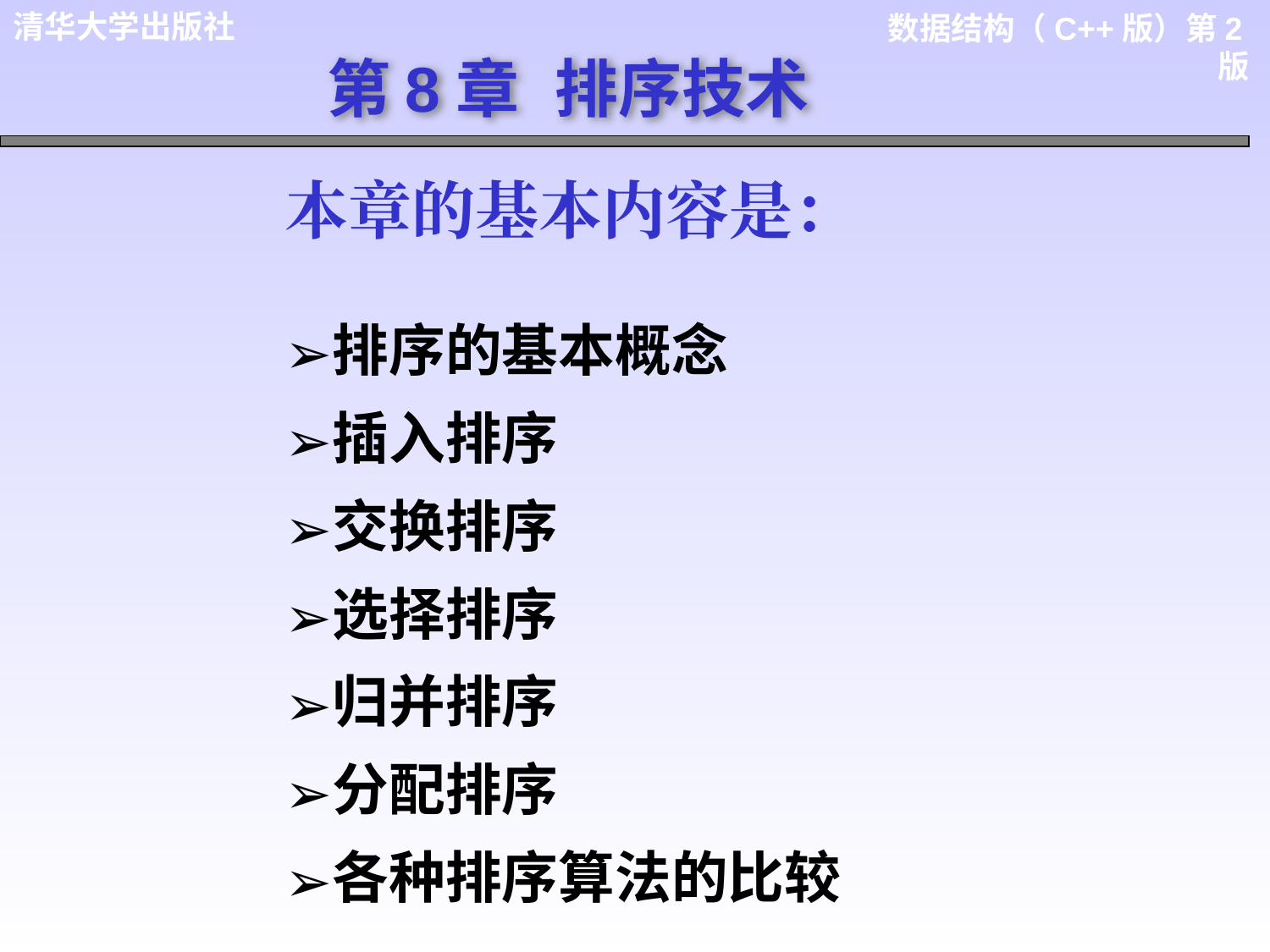

第8章  排序技术
本章的基本内容是：

排序的基本概念
插入排序
交换排序
选择排序
归并排序
分配排序
各种排序算法的比较